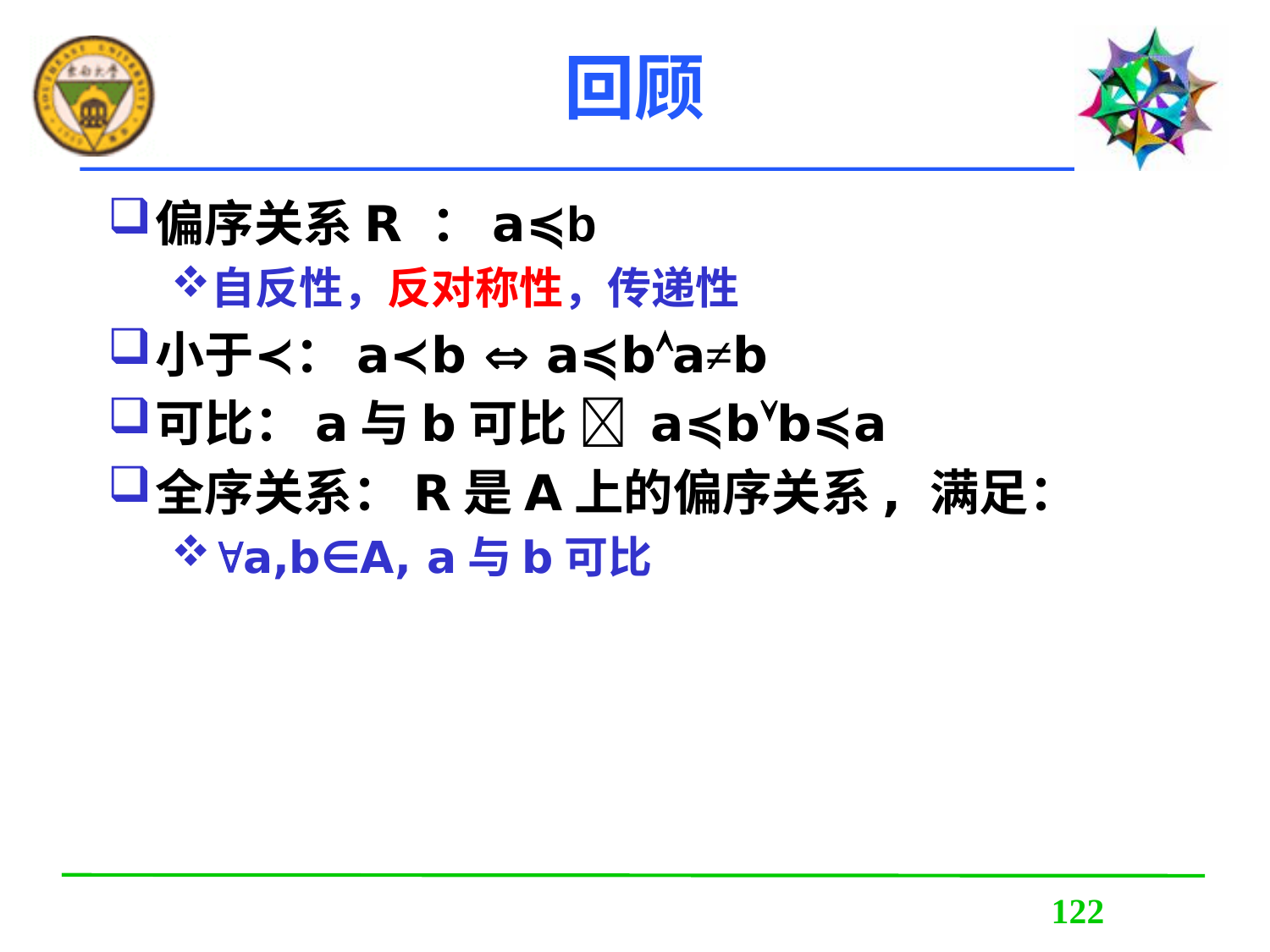

# 回顾
偏序关系R ：a≼b
自反性，反对称性，传递性
小于≺：a≺b ⇔ a≼b∧a≠b
可比：a与b可比 ⇔ a≼b∨b≼a
全序关系：R是A上的偏序关系, 满足：
∀a,b∈A, a与b可比